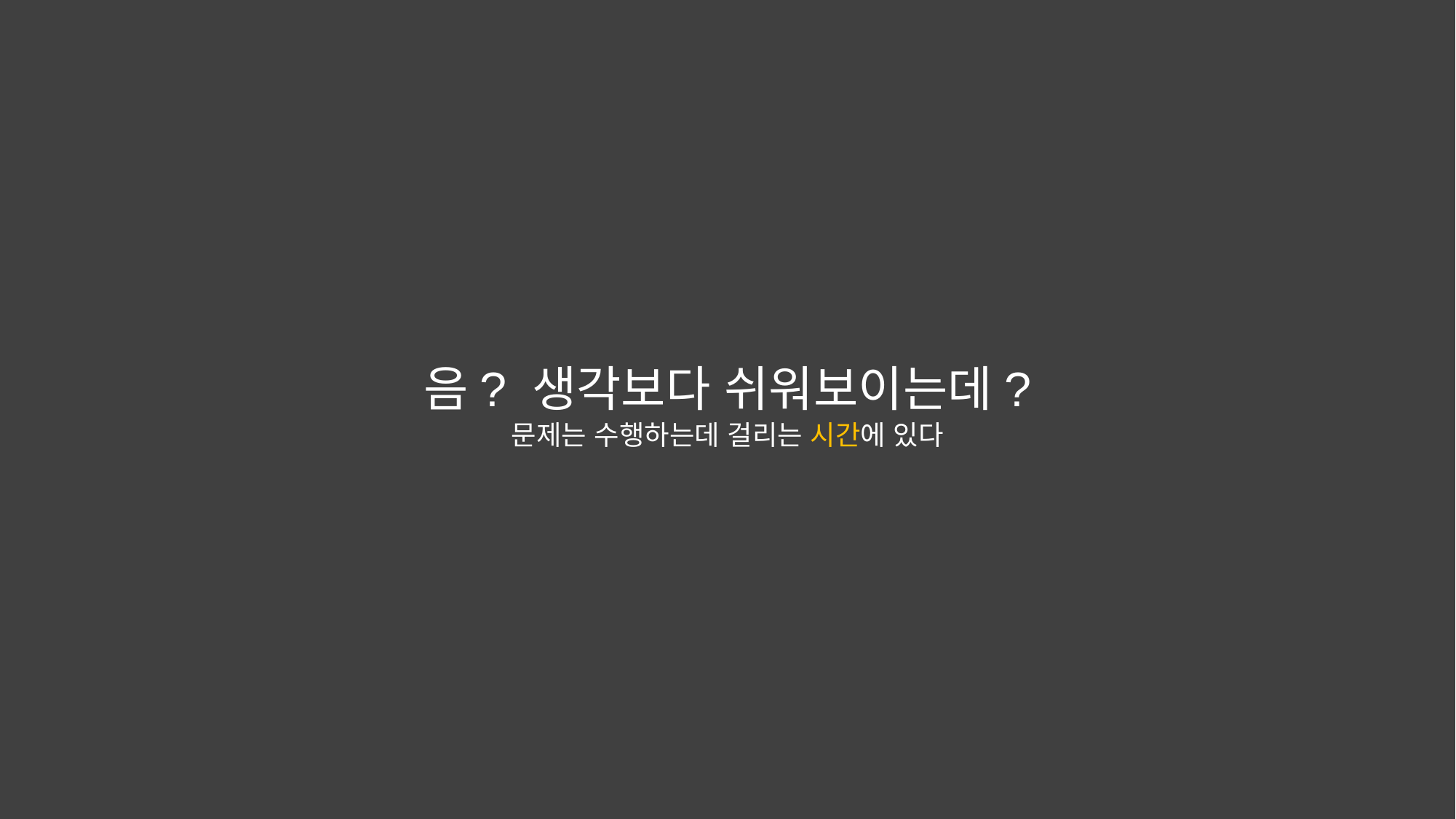

음? 생각보다 쉬워보이는데?
문제는 수행하는데 걸리는 시간에 있다